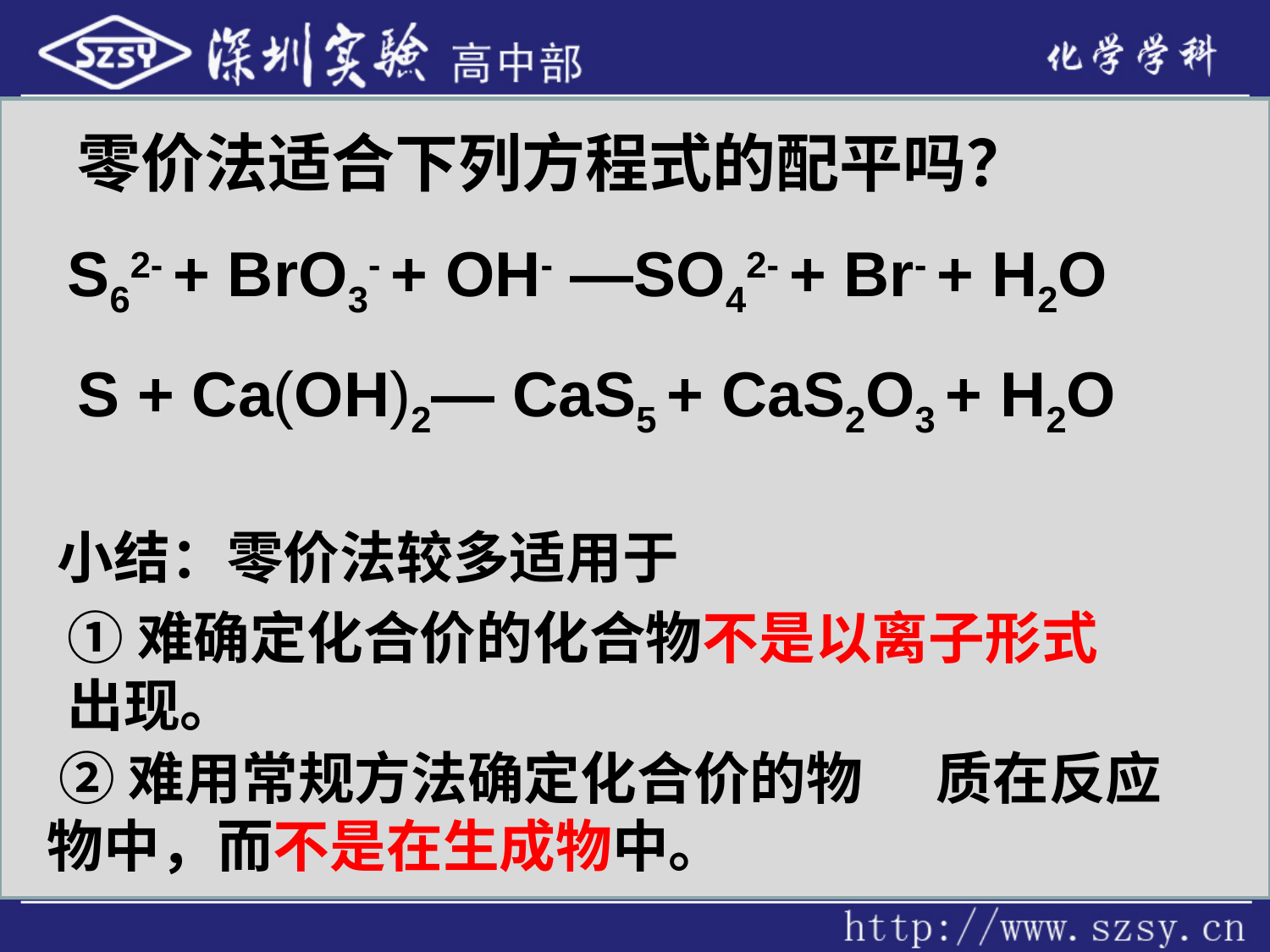

零价法适合下列方程式的配平吗？
S62- + BrO3- + OH- —SO42- + Br- + H2O
S + Ca(OH)2— CaS5 + CaS2O3 + H2O
小结：零价法较多适用于
①难确定化合价的化合物不是以离子形式出现。
 ②难用常规方法确定化合价的物	质在反应物中，而不是在生成物中。